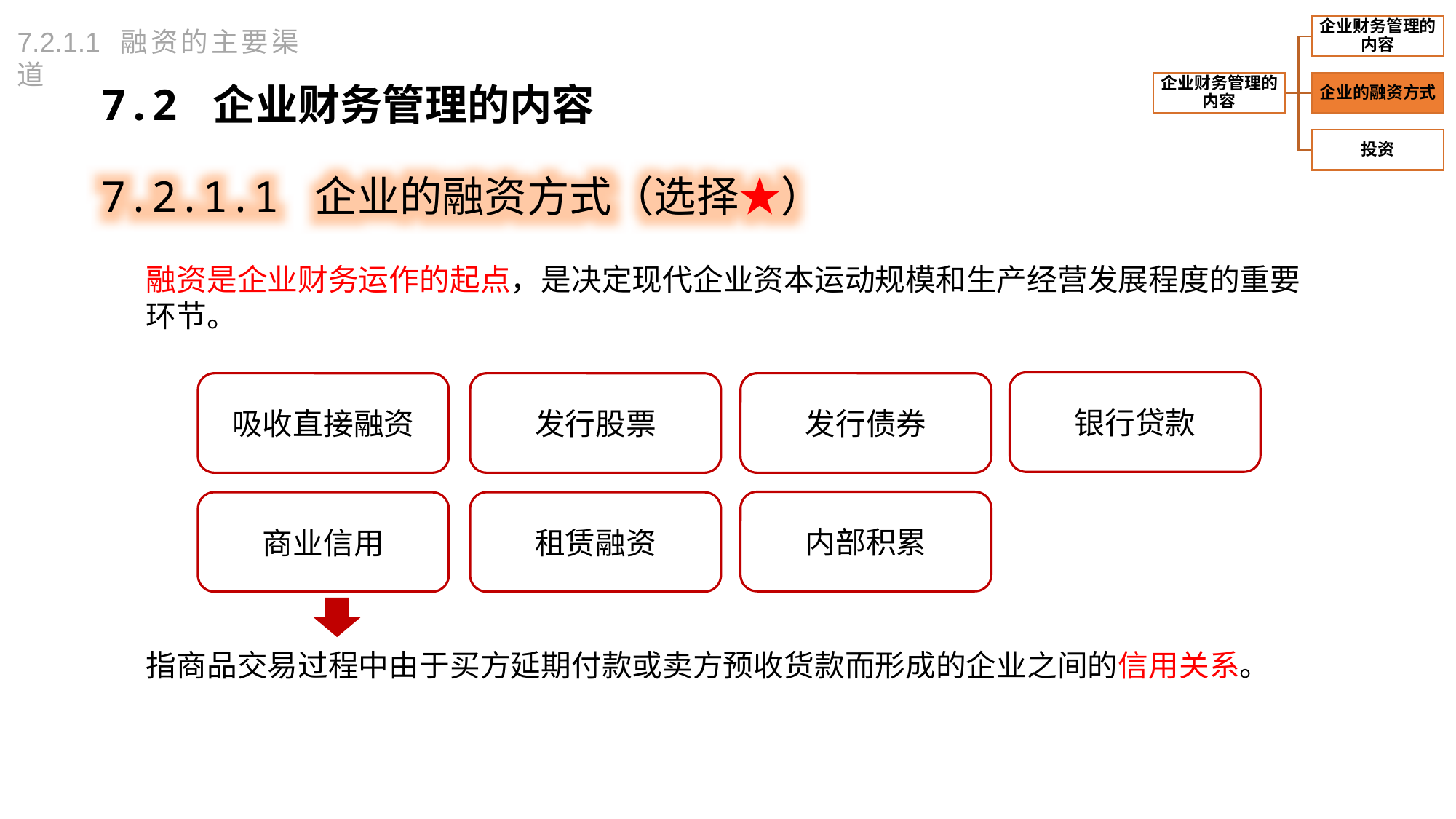

企业财务管理的内容
企业财务管理的内容
企业的融资方式
投资
7.2.1.1 融资的主要渠道
7.2 企业财务管理的内容
7.2.1.1 企业的融资方式（选择★）
融资是企业财务运作的起点，是决定现代企业资本运动规模和生产经营发展程度的重要环节。
银行贷款
发行股票
发行债券
吸收直接融资
内部积累
商业信用
租赁融资

指商品交易过程中由于买方延期付款或卖方预收货款而形成的企业之间的信用关系。